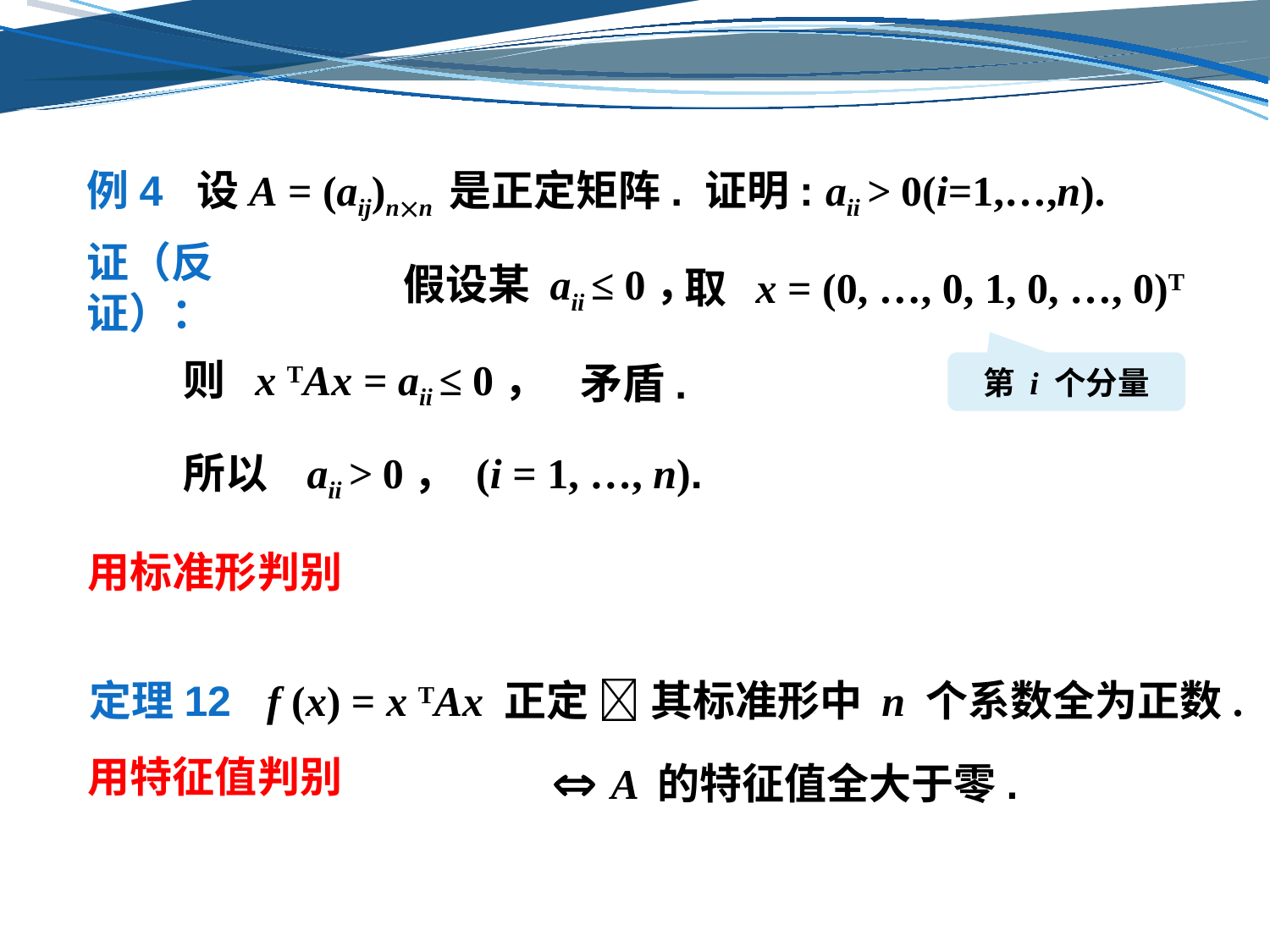

# 例4  设A = (aij)n×n 是正定矩阵. 证明: aii > 0(i=1,…,n).
 取  x = (0, …, 0, 1, 0, …, 0)T
 假设某 aii ≤ 0，
证（反证）：
 矛盾.
 则  x TAx = aii ≤ 0，
第 i 个分量
 所以   aii > 0， (i = 1, …, n).
用标准形判别
定理12   f (x) = x TAx 正定 ⇔ 其标准形中 n 个系数全为正数.
用特征值判别
 ⇔ A 的特征值全大于零.